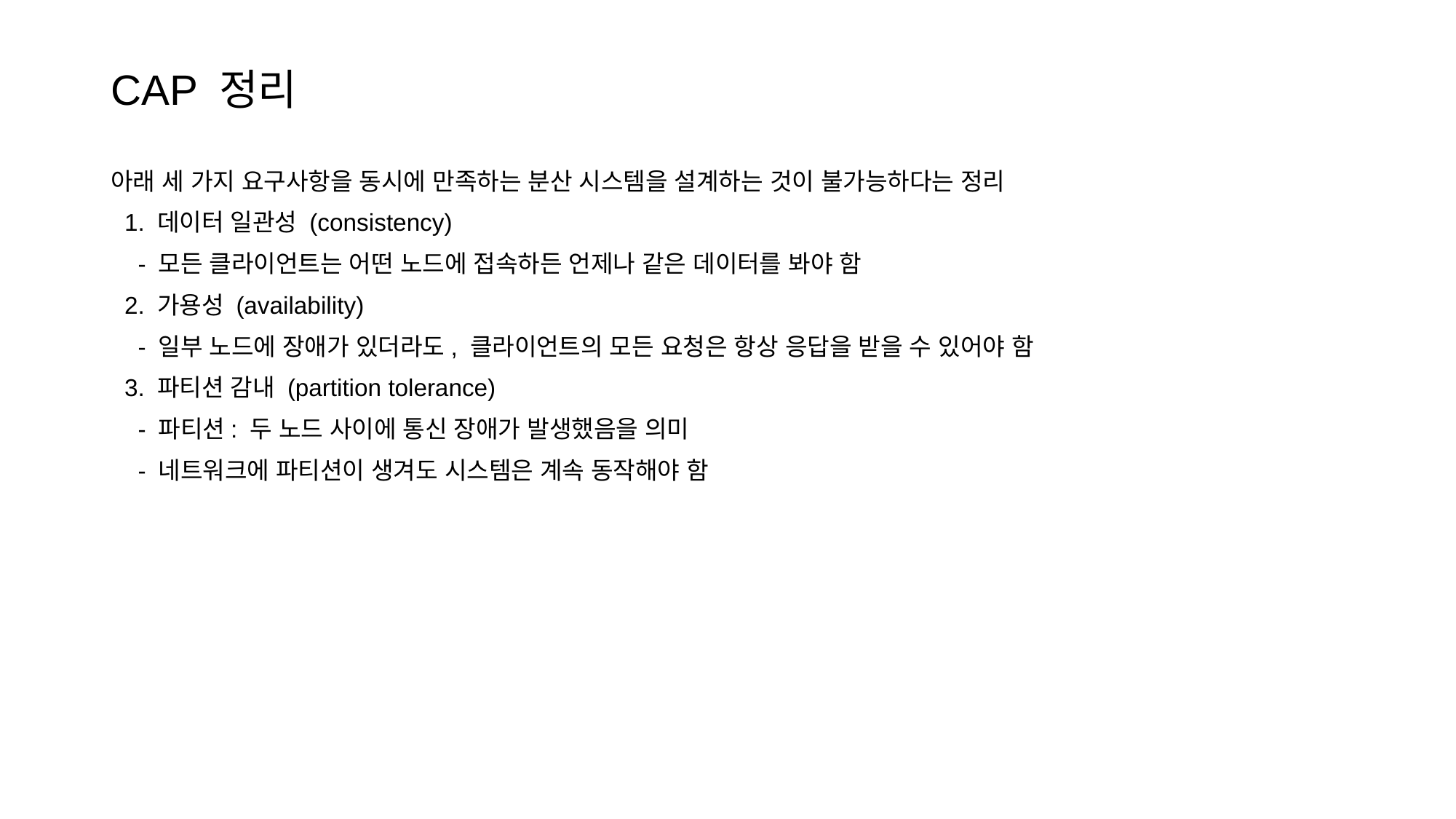

# CAP 정리
아래 세 가지 요구사항을 동시에 만족하는 분산 시스템을 설계하는 것이 불가능하다는 정리
  1. 데이터 일관성 (consistency)
    - 모든 클라이언트는 어떤 노드에 접속하든 언제나 같은 데이터를 봐야 함
  2. 가용성 (availability)
    - 일부 노드에 장애가 있더라도, 클라이언트의 모든 요청은 항상 응답을 받을 수 있어야 함
  3. 파티션 감내 (partition tolerance)
    - 파티션: 두 노드 사이에 통신 장애가 발생했음을 의미
    - 네트워크에 파티션이 생겨도 시스템은 계속 동작해야 함